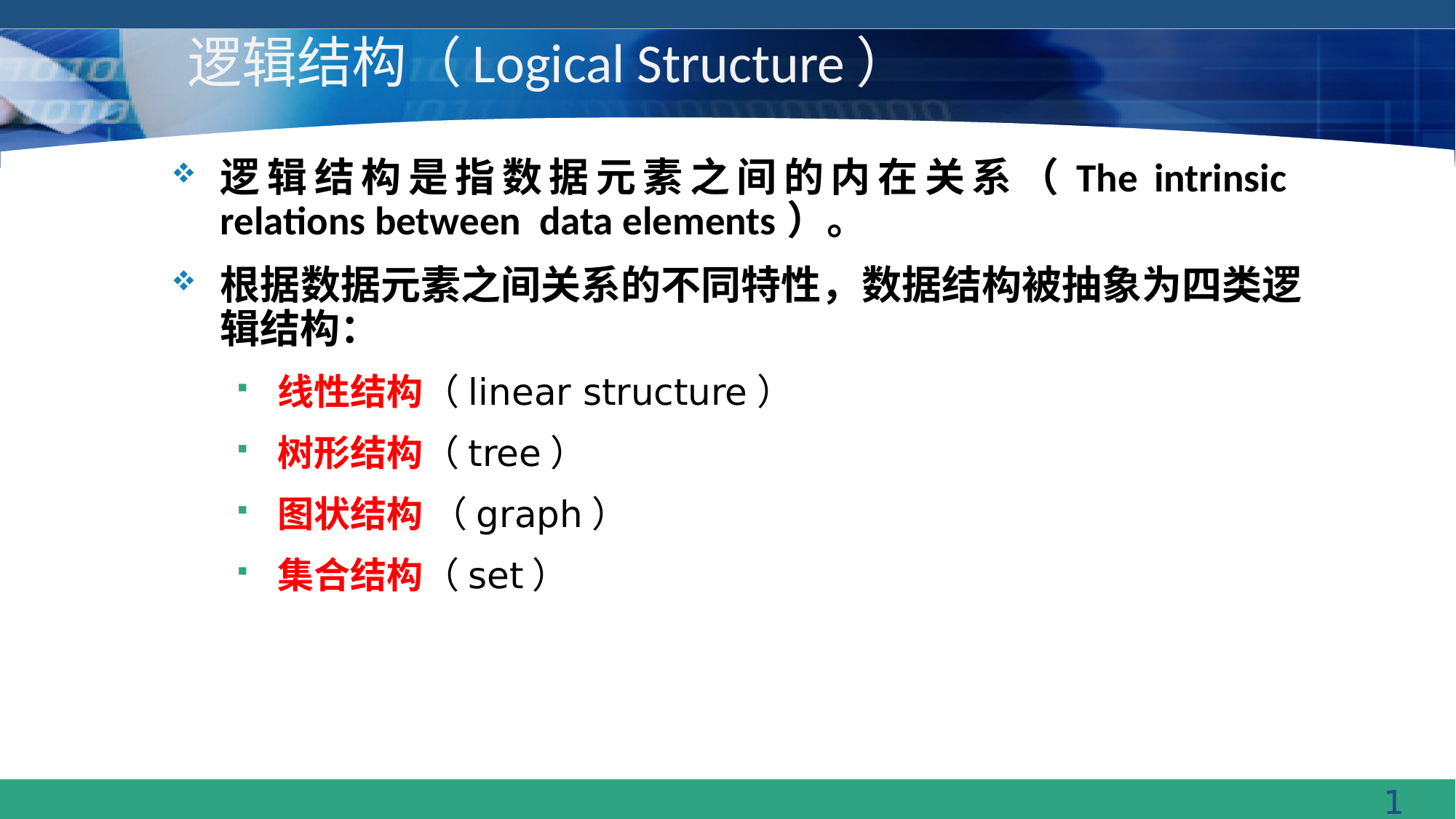

# 逻辑结构（Logical Structure）
逻辑结构是指数据元素之间的内在关系（The intrinsic  relations between  data elements）。
根据数据元素之间关系的不同特性，数据结构被抽象为四类逻辑结构：
线性结构（linear structure）
树形结构（tree）
图状结构 （graph）
集合结构（set）